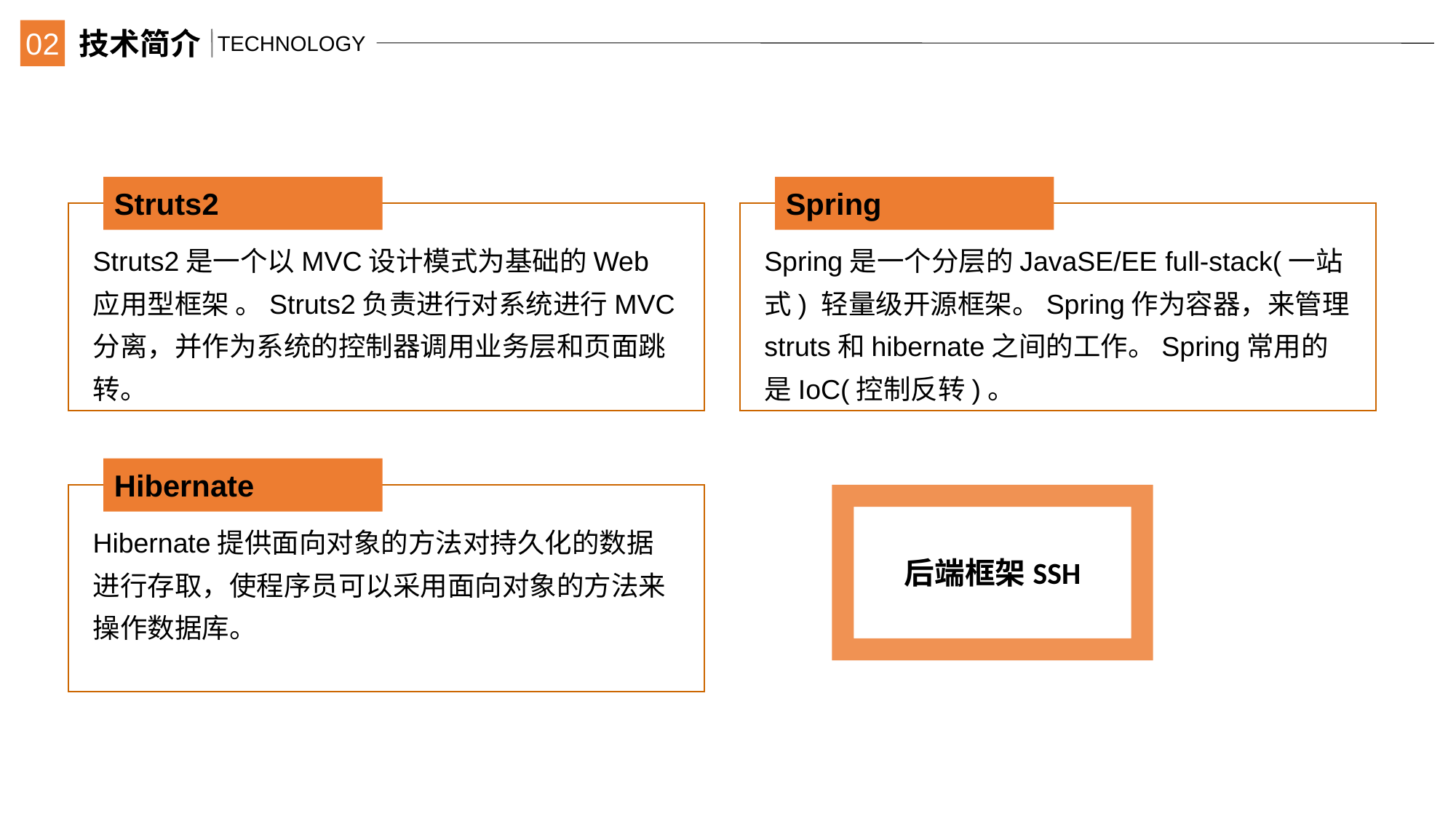

02
技术简介

technology

Struts2
Spring

Struts2是一个以MVC设计模式为基础的Web应用型框架 。Struts2负责进行对系统进行MVC分离，并作为系统的控制器调用业务层和页面跳转。
Spring是一个分层的JavaSE/EE full-stack(一站式) 轻量级开源框架。Spring作为容器，来管理struts和hibernate之间的工作。Spring常用的是IoC(控制反转)。

Hibernate

Hibernate提供面向对象的方法对持久化的数据进行存取，使程序员可以采用面向对象的方法来操作数据库。
后端框架SSH